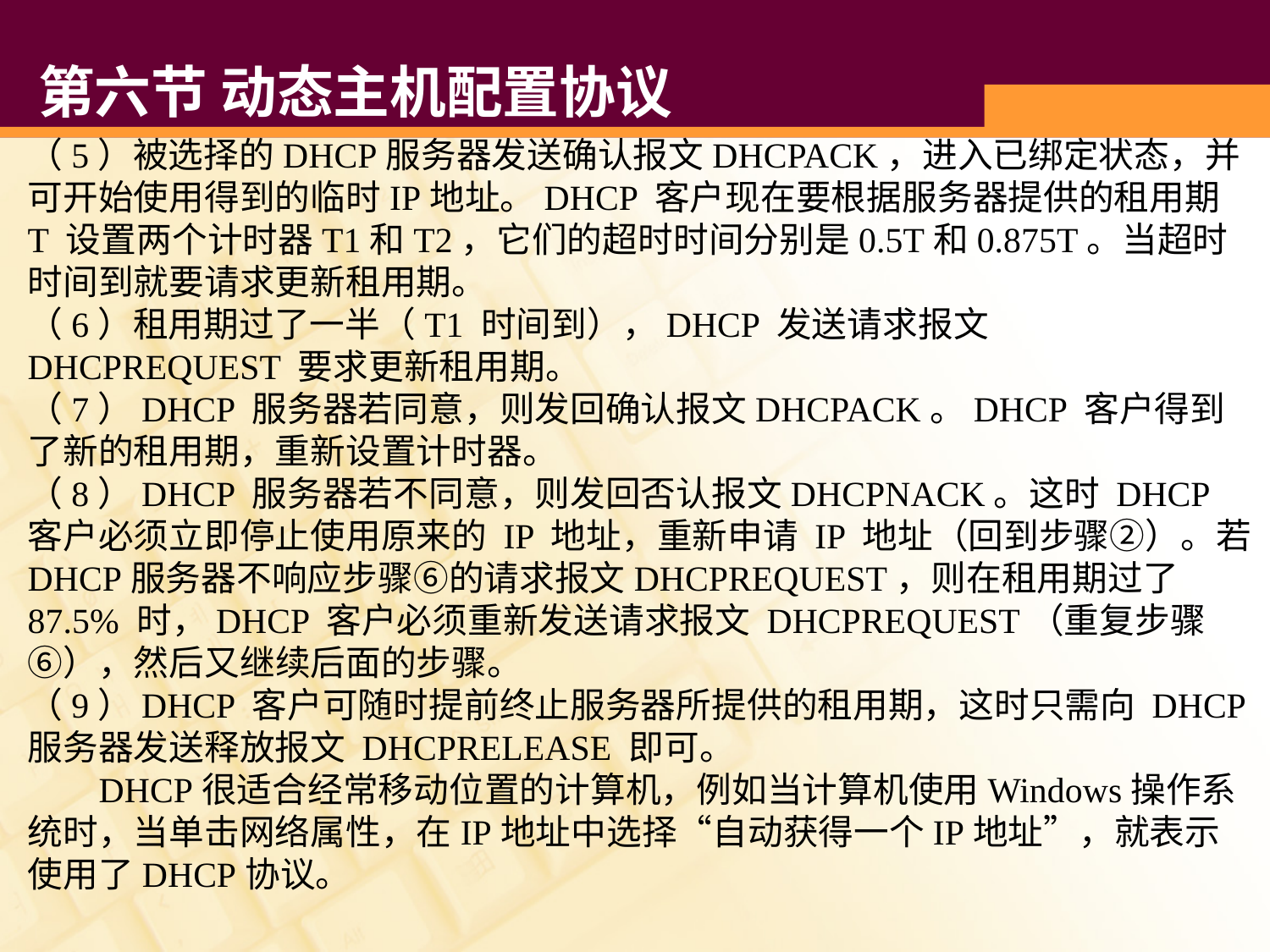

# 第六节 动态主机配置协议
（5）被选择的DHCP服务器发送确认报文DHCPACK，进入已绑定状态，并可开始使用得到的临时IP地址。DHCP 客户现在要根据服务器提供的租用期 T 设置两个计时器T1和T2，它们的超时时间分别是0.5T和0.875T。当超时时间到就要请求更新租用期。
（6）租用期过了一半（T1 时间到），DHCP 发送请求报文 DHCPREQUEST 要求更新租用期。
（7）DHCP 服务器若同意，则发回确认报文DHCPACK。DHCP 客户得到了新的租用期，重新设置计时器。
（8）DHCP 服务器若不同意，则发回否认报文DHCPNACK。这时 DHCP 客户必须立即停止使用原来的 IP 地址，重新申请 IP 地址（回到步骤②）。若DHCP服务器不响应步骤⑥的请求报文DHCPREQUEST，则在租用期过了 87.5% 时，DHCP 客户必须重新发送请求报文 DHCPREQUEST（重复步骤⑥），然后又继续后面的步骤。
（9）DHCP 客户可随时提前终止服务器所提供的租用期，这时只需向 DHCP 服务器发送释放报文 DHCPRELEASE 即可。
        DHCP很适合经常移动位置的计算机，例如当计算机使用Windows操作系统时，当单击网络属性，在IP地址中选择“自动获得一个IP地址”，就表示使用了DHCP协议。